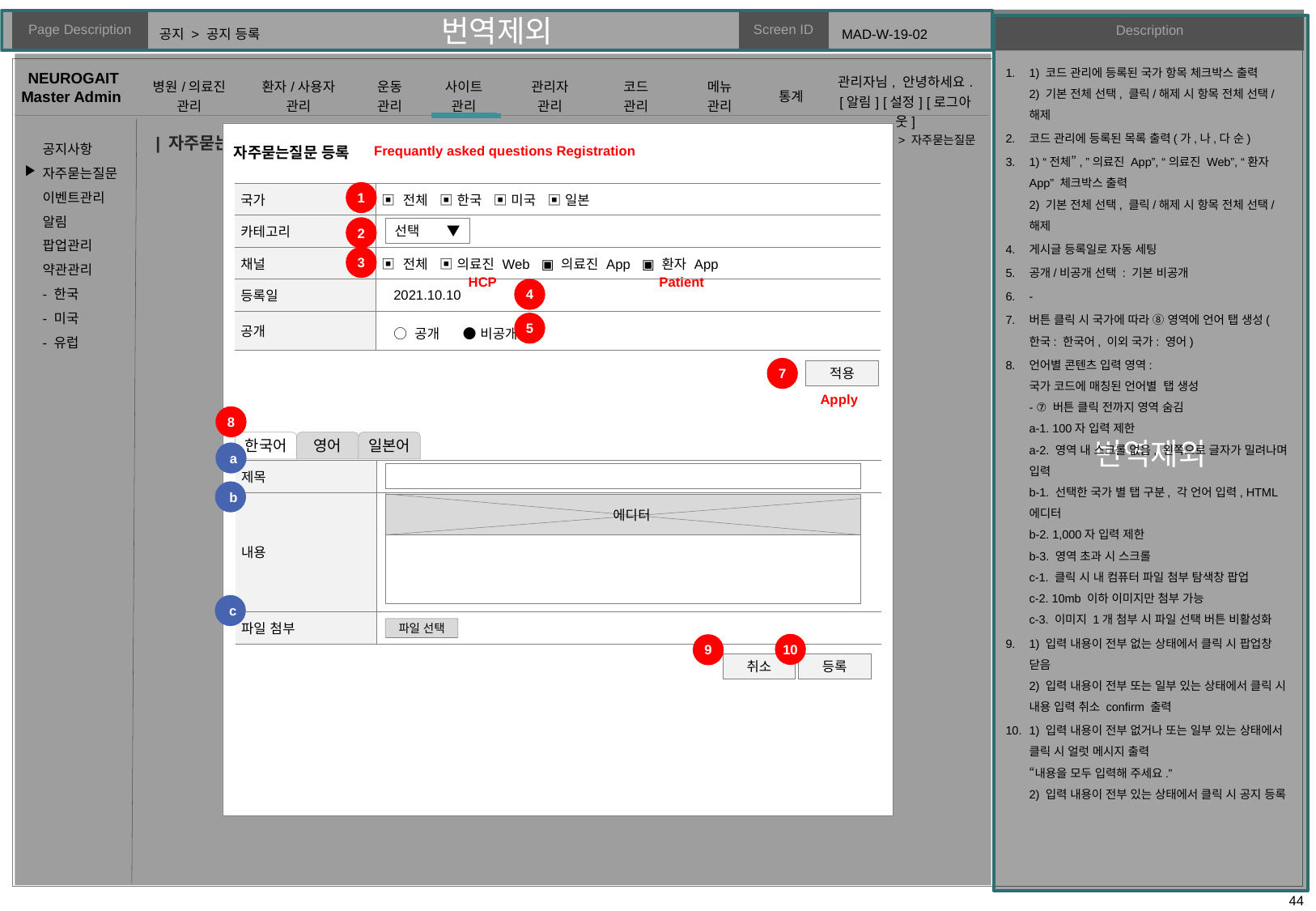

# 공지 > 공지 등록
MAD-W-19-02
1) 코드 관리에 등록된 국가 항목 체크박스 출력
2) 기본 전체 선택, 클릭/해제 시 항목 전체 선택/해제
코드 관리에 등록된 목록 출력(가,나,다 순)
1) “전체”, ”의료진 App”, “의료진 Web”, “환자 App” 체크박스 출력
2) 기본 전체 선택, 클릭/해제 시 항목 전체 선택/해제
게시글 등록일로 자동 세팅
공개/비공개 선택 : 기본 비공개
-
버튼 클릭 시 국가에 따라 ⑧ 영역에 언어 탭 생성(한국: 한국어, 이외 국가: 영어)
언어별 콘텐츠 입력 영역:
국가 코드에 매칭된 언어별  탭 생성
- ⑦ 버튼 클릭 전까지 영역 숨김
a-1. 100자 입력 제한
a-2. 영역 내 스크롤 없음, 왼쪽으로 글자가 밀려나며 입력
b-1. 선택한 국가 별 탭 구분, 각 언어 입력, HTML 에디터
b-2. 1,000자 입력 제한
b-3. 영역 초과 시 스크롤
c-1. 클릭 시 내 컴퓨터 파일 첨부 탐색창 팝업
c-2. 10mb 이하 이미지만 첨부 가능
c-3. 이미지 1개 첨부 시 파일 선택 버튼 비활성화
1) 입력 내용이 전부 없는 상태에서 클릭 시 팝업창 닫음
2) 입력 내용이 전부 또는 일부 있는 상태에서 클릭 시 내용 입력 취소 confirm 출력
1) 입력 내용이 전부 없거나 또는 일부 있는 상태에서 클릭 시 얼럿 메시지 출력
“내용을 모두 입력해 주세요.”
2) 입력 내용이 전부 있는 상태에서 클릭 시 공지 등록

| 자주묻는질문
메인 > 사이트 관리 > 자주묻는질문
자주묻는질문 등록
Frequantly asked questions Registration
▶
1
| 국가 | ▣ 전체 ▣ 한국 ▣ 미국 ▣ 일본 |
| --- | --- |
| 카테고리 |  |
| 채널 | ▣ 전체 ▣ 의료진 Web ▣ 의료진 App ▣ 환자 App |
| 등록일 | 2021.10.10 |
| 공개 | ○ 공개 ● 비공개 |
2

선택       ▼
3
HCP
Patient
4
5
7
적용
Apply
8
한국어
영어
일본어
a
| 제목 |  |
| --- | --- |
| 내용 |  |
| 파일 첨부 |  |

b

에디터

c
파일 선택
10
9

취소

등록